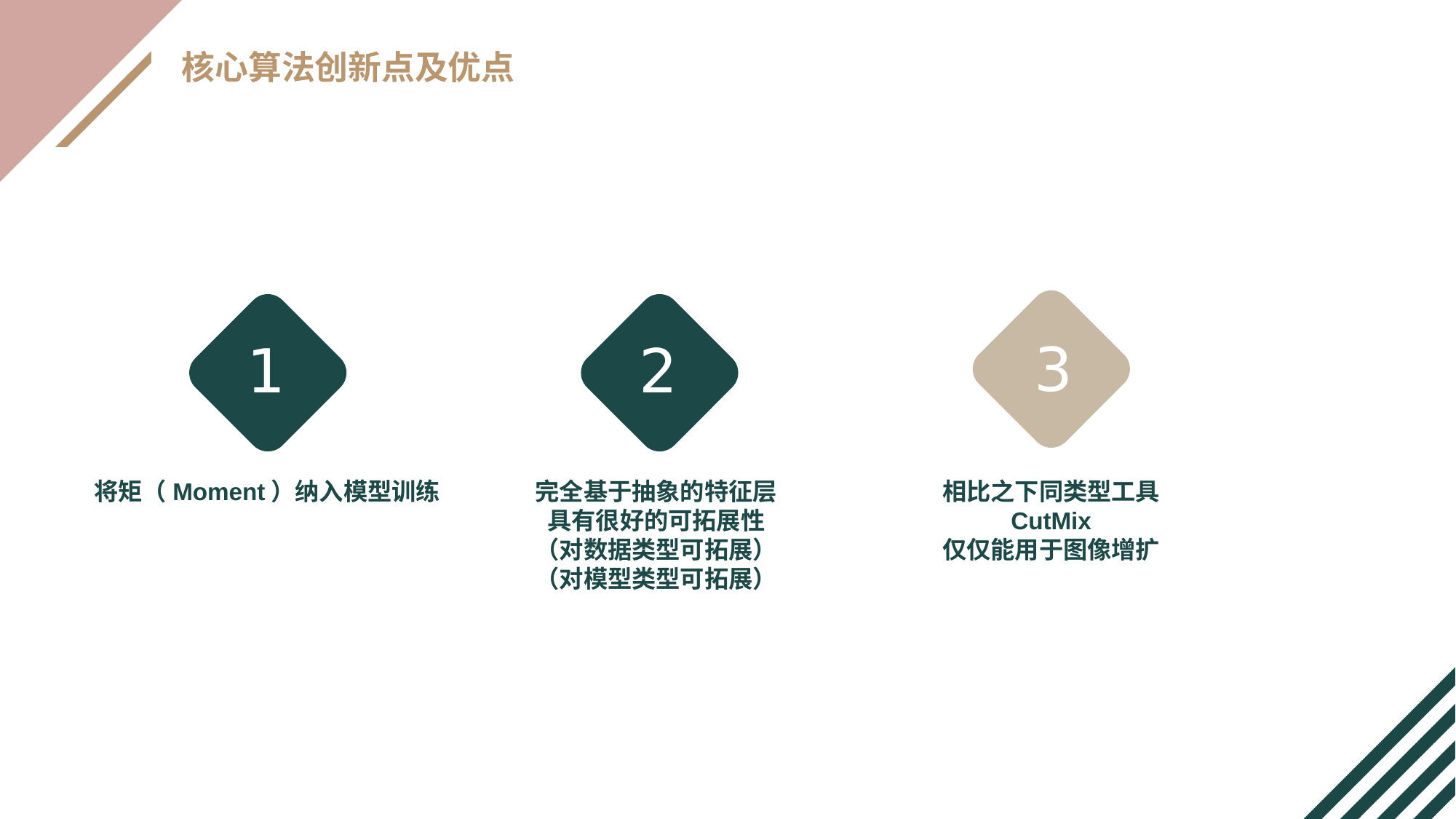

核心算法创新点及优点

3
2
1
完全基于抽象的特征层
具有很好的可拓展性
（对数据类型可拓展）
（对模型类型可拓展）
相比之下同类型工具
CutMix
仅仅能用于图像增扩
将矩（Moment）纳入模型训练